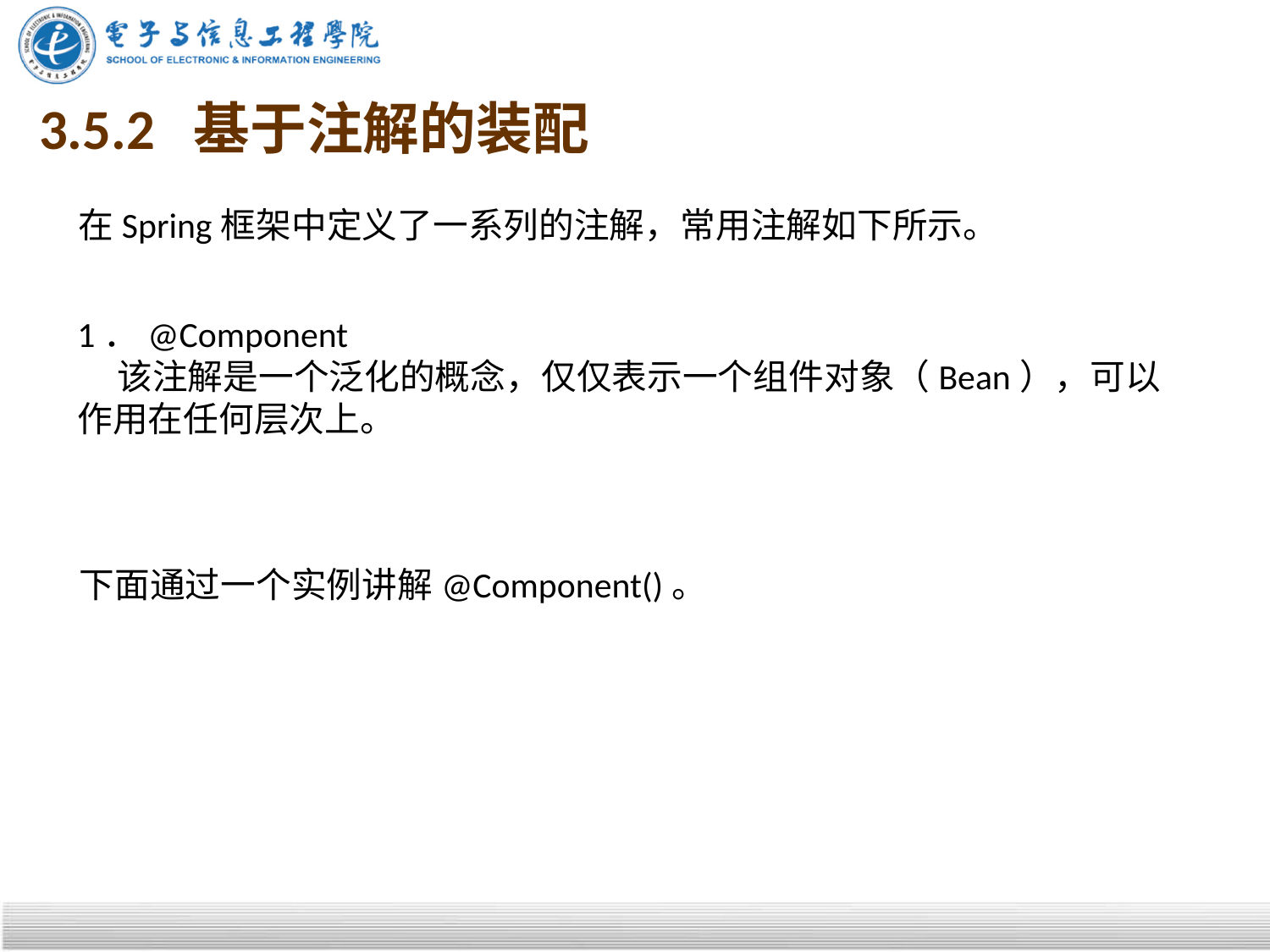

# 3.5.2  基于注解的装配
在Spring框架中定义了一系列的注解，常用注解如下所示。
1．@Component
    该注解是一个泛化的概念，仅仅表示一个组件对象（Bean），可以作用在任何层次上。
下面通过一个实例讲解@Component()。